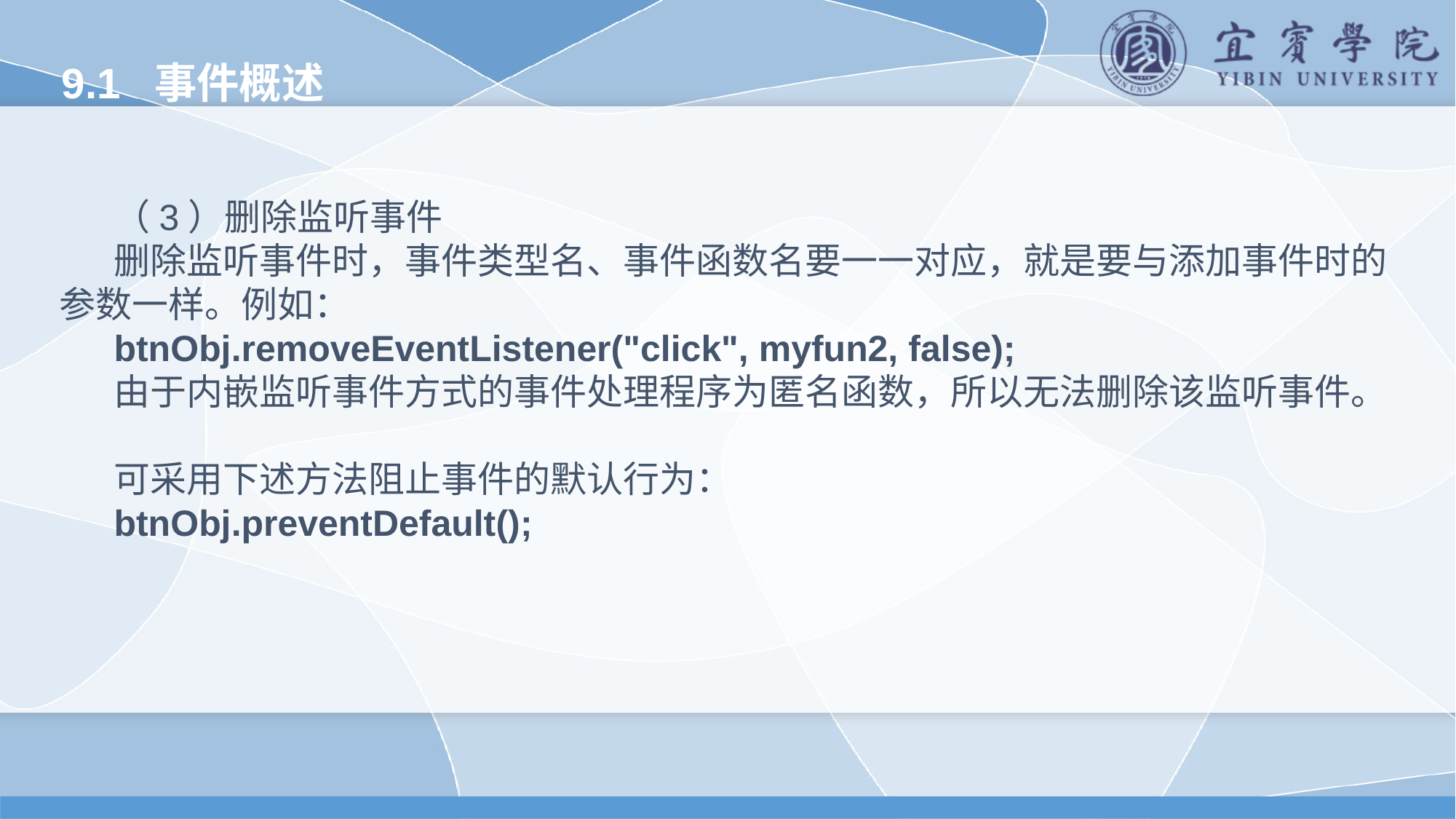

9.1  事件概述
（3）删除监听事件
删除监听事件时，事件类型名、事件函数名要一一对应，就是要与添加事件时的参数一样。例如：
btnObj.removeEventListener("click", myfun2, false);
由于内嵌监听事件方式的事件处理程序为匿名函数，所以无法删除该监听事件。

可采用下述方法阻止事件的默认行为：
btnObj.preventDefault();